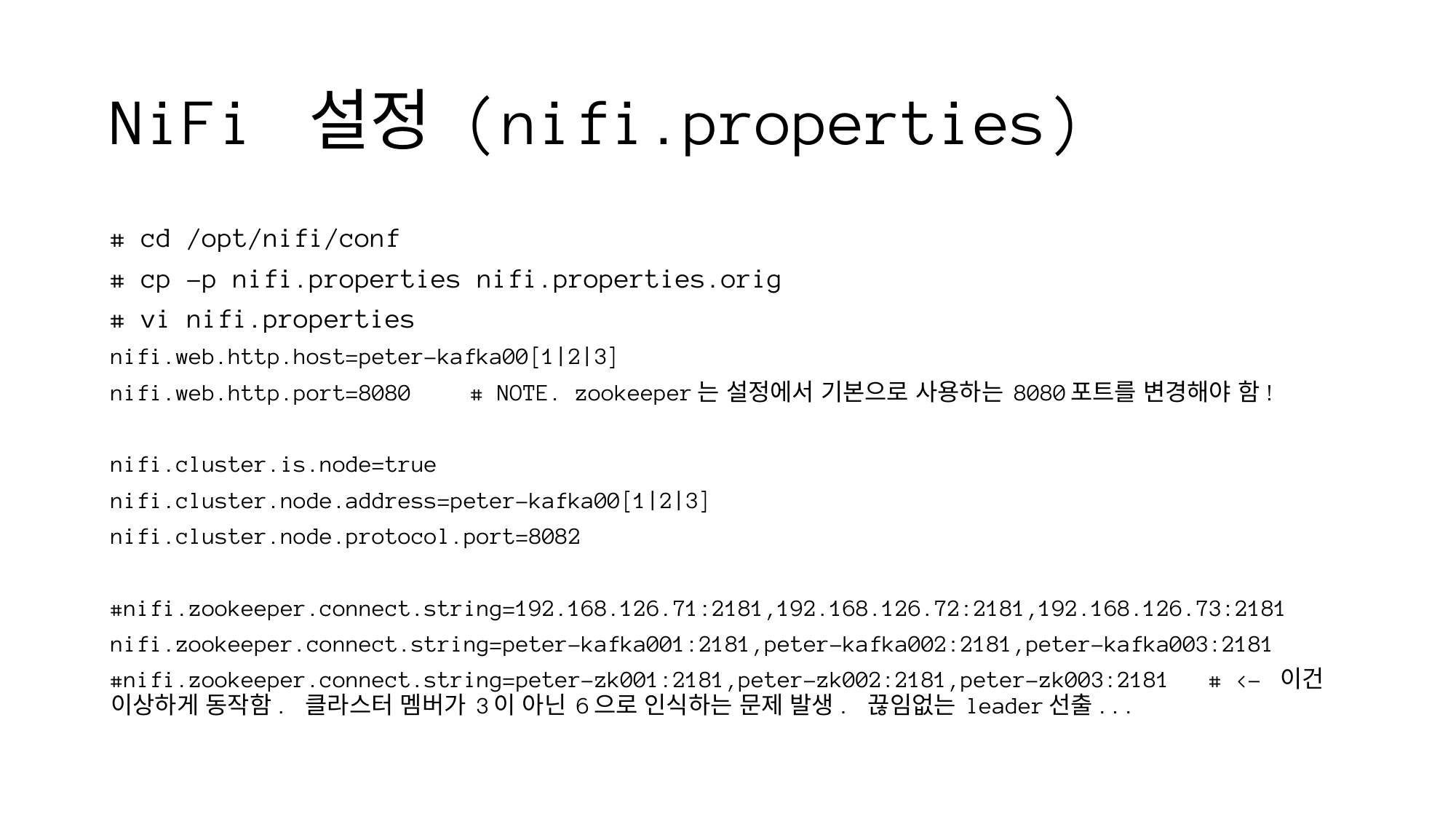

# NiFi 설정 (nifi.properties)
# cd /opt/nifi/conf
# cp -p nifi.properties nifi.properties.orig
# vi nifi.properties
nifi.web.http.host=peter-kafka00[1|2|3]
nifi.web.http.port=8080	# NOTE. zookeeper는 설정에서 기본으로 사용하는 8080포트를 변경해야 함!

nifi.cluster.is.node=true
nifi.cluster.node.address=peter-kafka00[1|2|3]
nifi.cluster.node.protocol.port=8082

#nifi.zookeeper.connect.string=192.168.126.71:2181,192.168.126.72:2181,192.168.126.73:2181
nifi.zookeeper.connect.string=peter-kafka001:2181,peter-kafka002:2181,peter-kafka003:2181
#nifi.zookeeper.connect.string=peter-zk001:2181,peter-zk002:2181,peter-zk003:2181   # <- 이건 이상하게 동작함. 클라스터 멤버가 3이 아닌 6으로 인식하는 문제 발생. 끊임없는 leader선출...